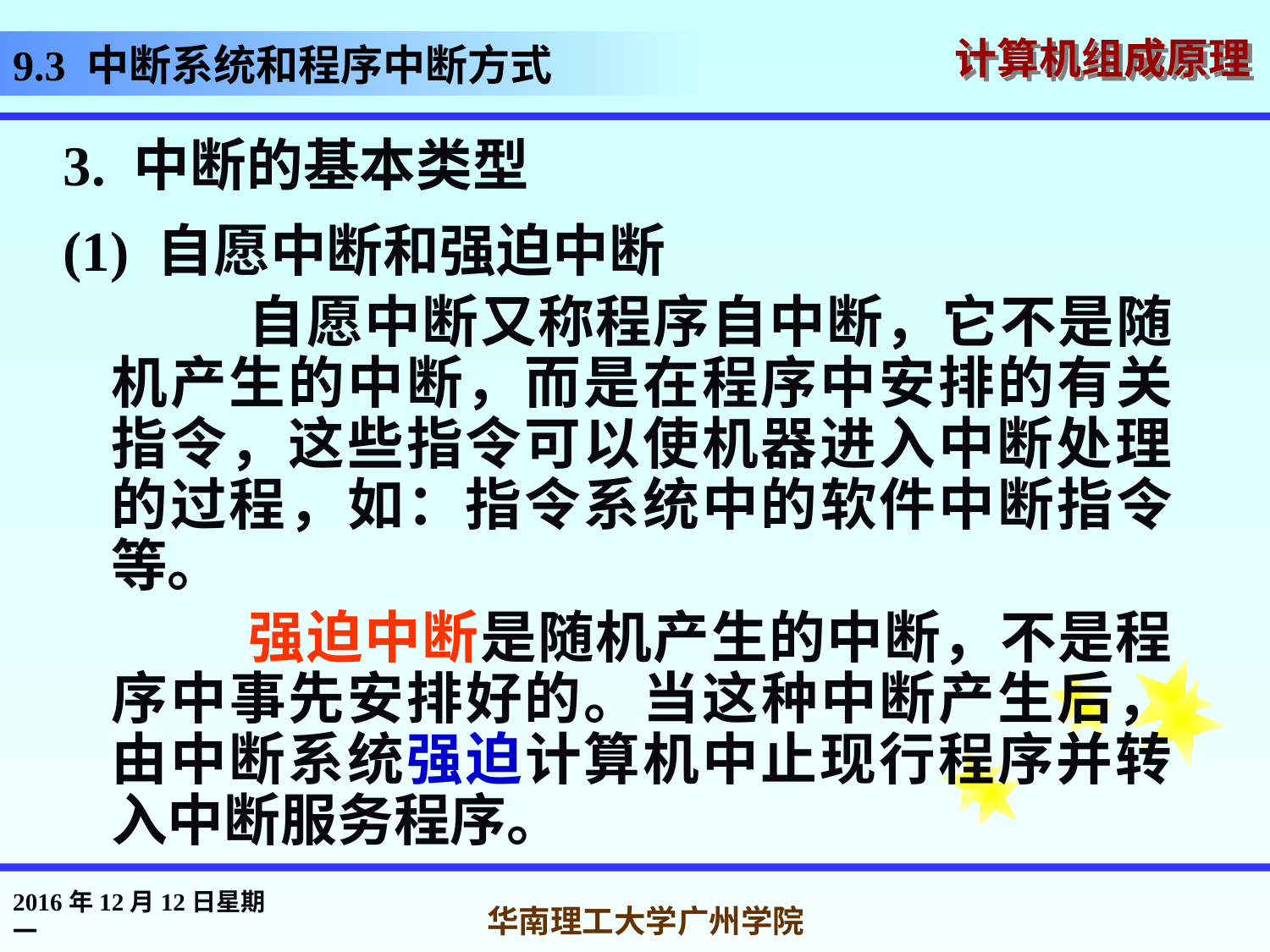

# 9.3 中断系统和程序中断方式
3. 中断的基本类型
(1) 自愿中断和强迫中断
            自愿中断又称程序自中断，它不是随机产生的中断，而是在程序中安排的有关指令，这些指令可以使机器进入中断处理的过程，如：指令系统中的软件中断指令等。
            强迫中断是随机产生的中断，不是程序中事先安排好的。当这种中断产生后，由中断系统强迫计算机中止现行程序并转入中断服务程序。
2016年12月12日星期一
华南理工大学广州学院